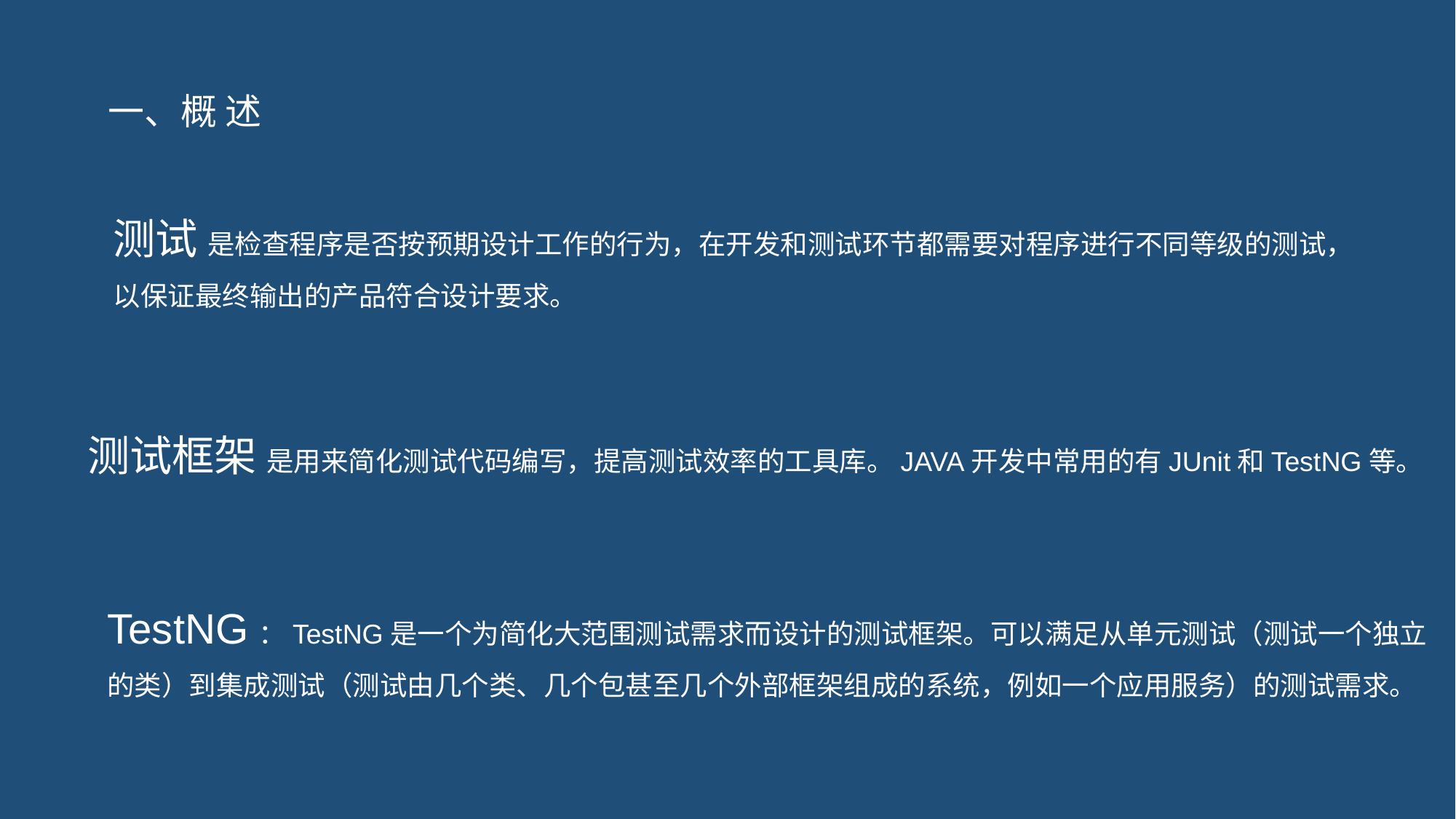

一、概 述
测试 是检查程序是否按预期设计工作的行为，在开发和测试环节都需要对程序进行不同等级的测试，
以保证最终输出的产品符合设计要求。
测试框架 是用来简化测试代码编写，提高测试效率的工具库。JAVA开发中常用的有JUnit和TestNG等。
TestNG：TestNG是一个为简化大范围测试需求而设计的测试框架。可以满足从单元测试（测试一个独立
的类）到集成测试（测试由几个类、几个包甚至几个外部框架组成的系统，例如一个应用服务）的测试需求。